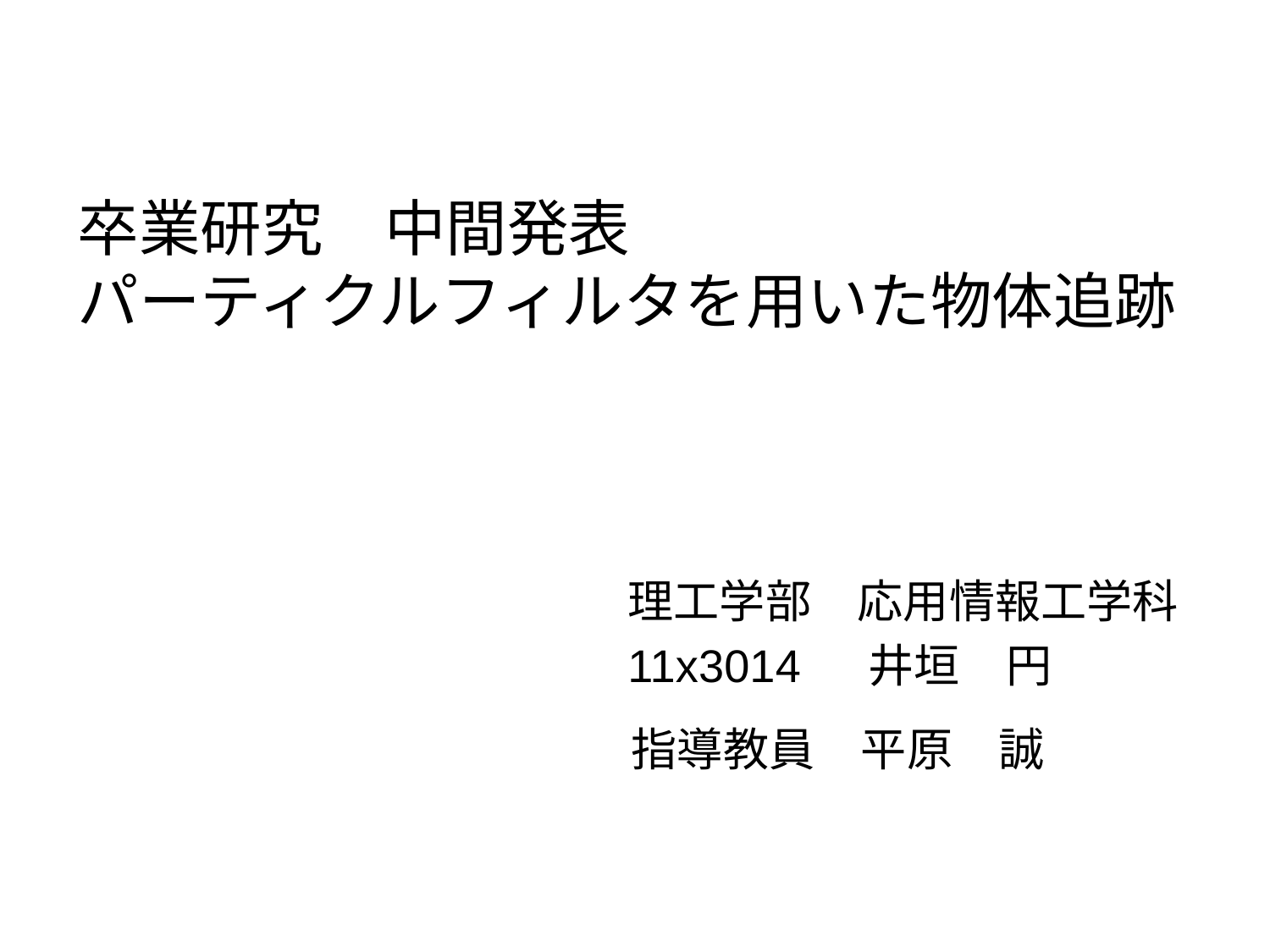

# 卒業研究　中間発表 パーティクルフィルタを用いた物体追跡
理工学部　応用情報工学科
11x3014 　井垣　円

指導教員　平原　誠